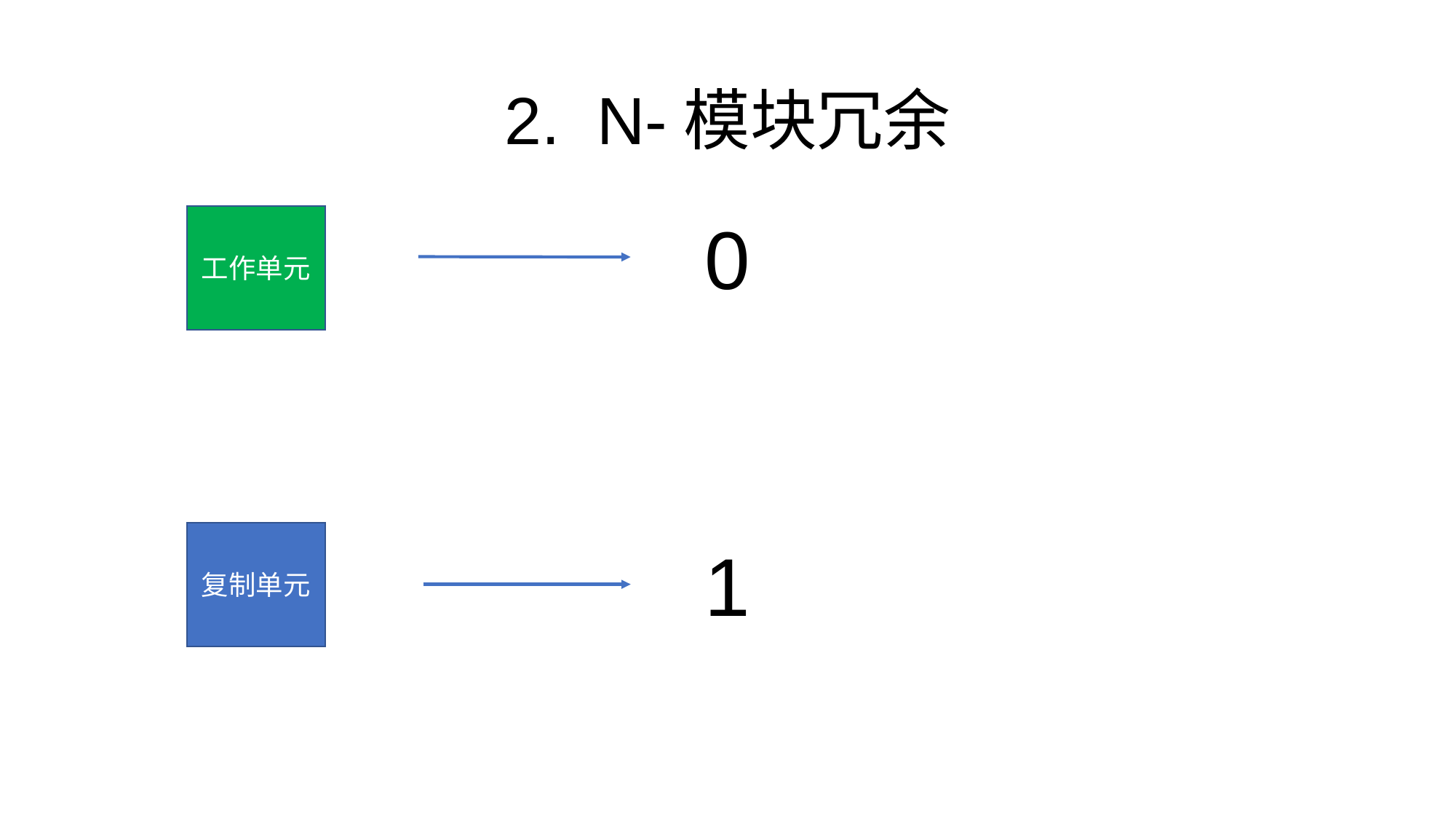

# 2.  N-模块冗余
0
工作单元
复制单元
1